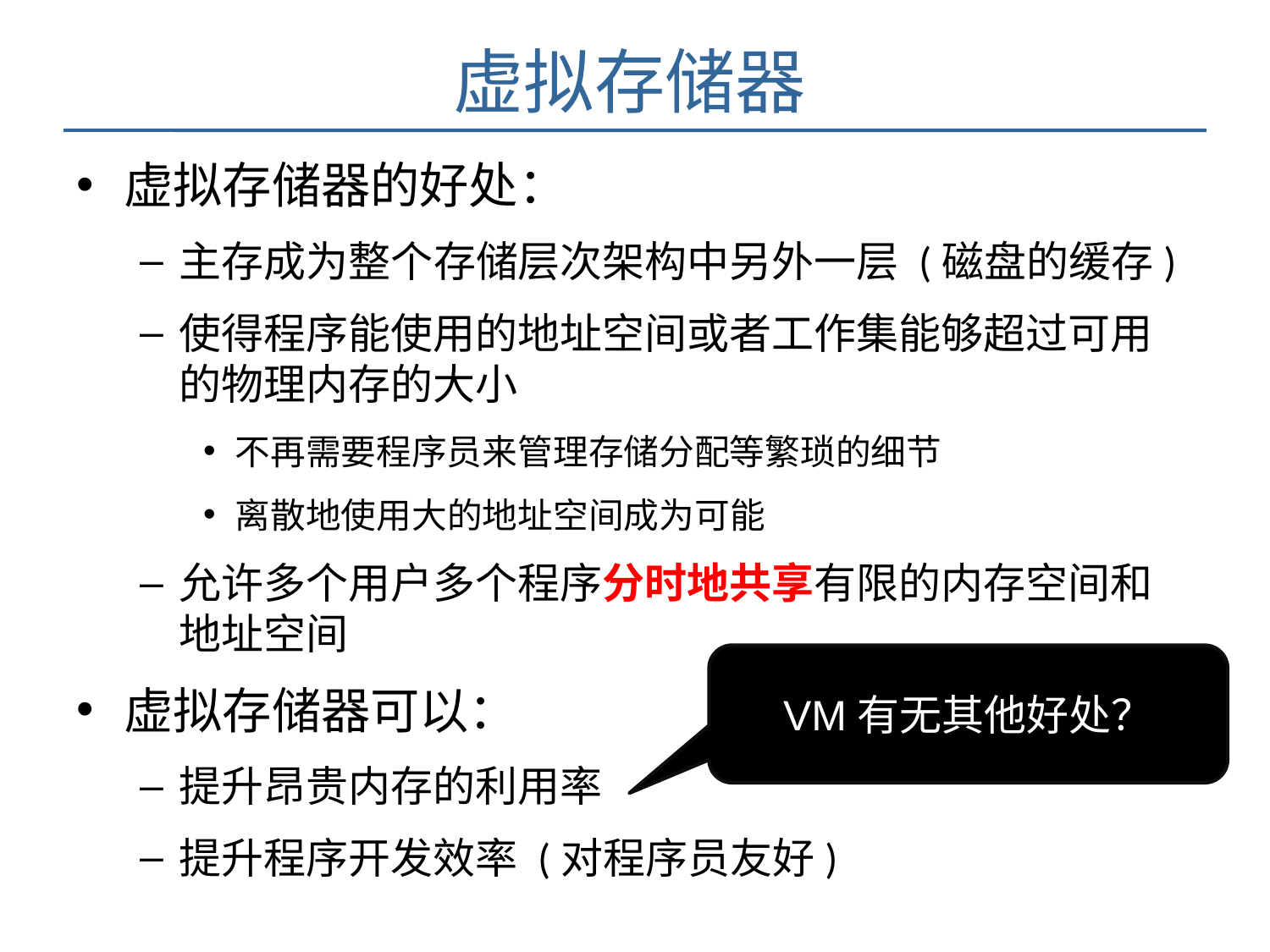

# 虚拟存储器
虚拟存储器的好处：
主存成为整个存储层次架构中另外一层 (磁盘的缓存)
使得程序能使用的地址空间或者工作集能够超过可用的物理内存的大小
不再需要程序员来管理存储分配等繁琐的细节
离散地使用大的地址空间成为可能
允许多个用户多个程序分时地共享有限的内存空间和地址空间
虚拟存储器可以：
提升昂贵内存的利用率
提升程序开发效率 (对程序员友好)
VM有无其他好处？